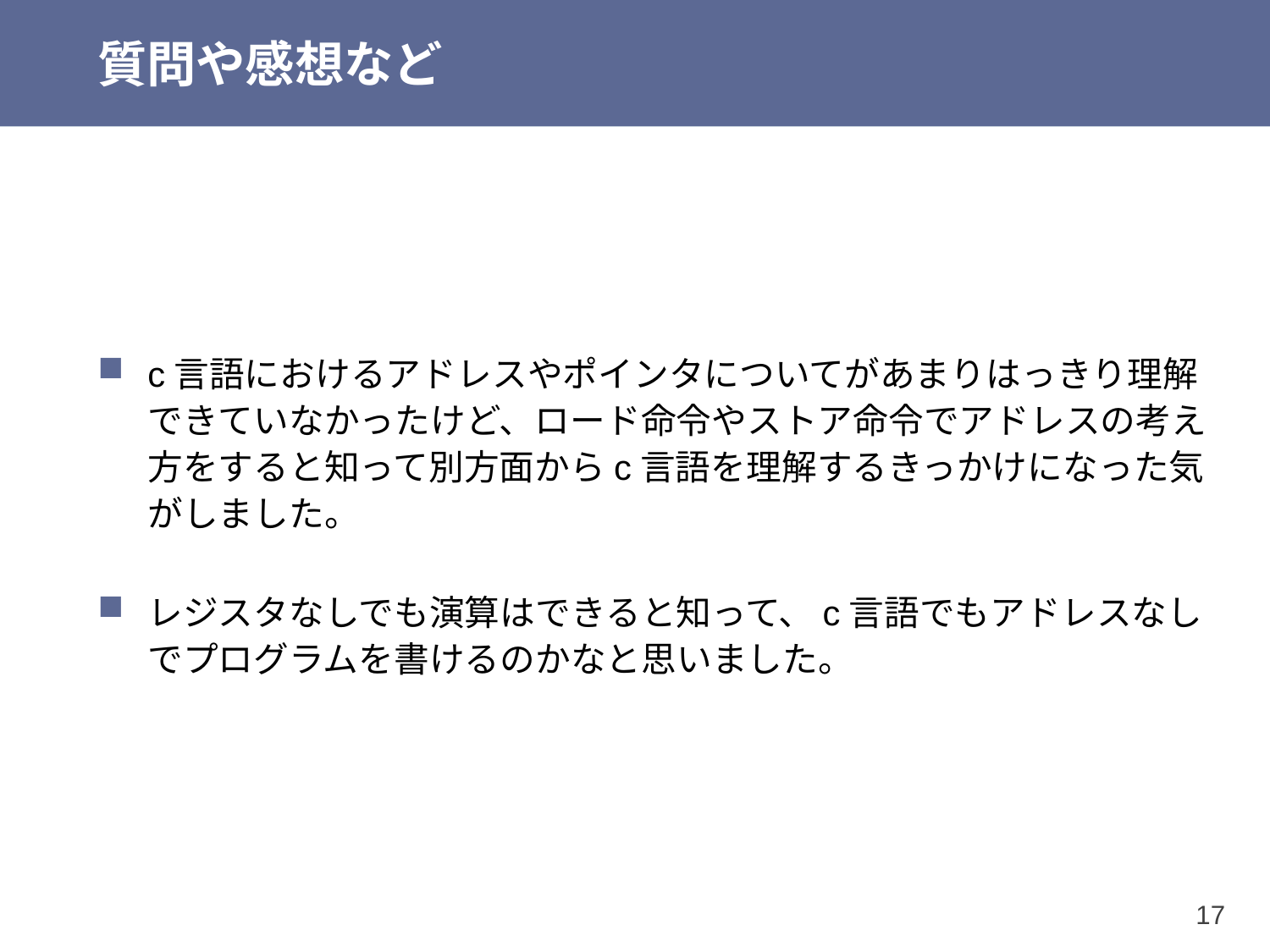

# 質問や感想など
c言語におけるアドレスやポインタについてがあまりはっきり理解できていなかったけど、ロード命令やストア命令でアドレスの考え方をすると知って別方面からc言語を理解するきっかけになった気がしました。
レジスタなしでも演算はできると知って、c言語でもアドレスなしでプログラムを書けるのかなと思いました。